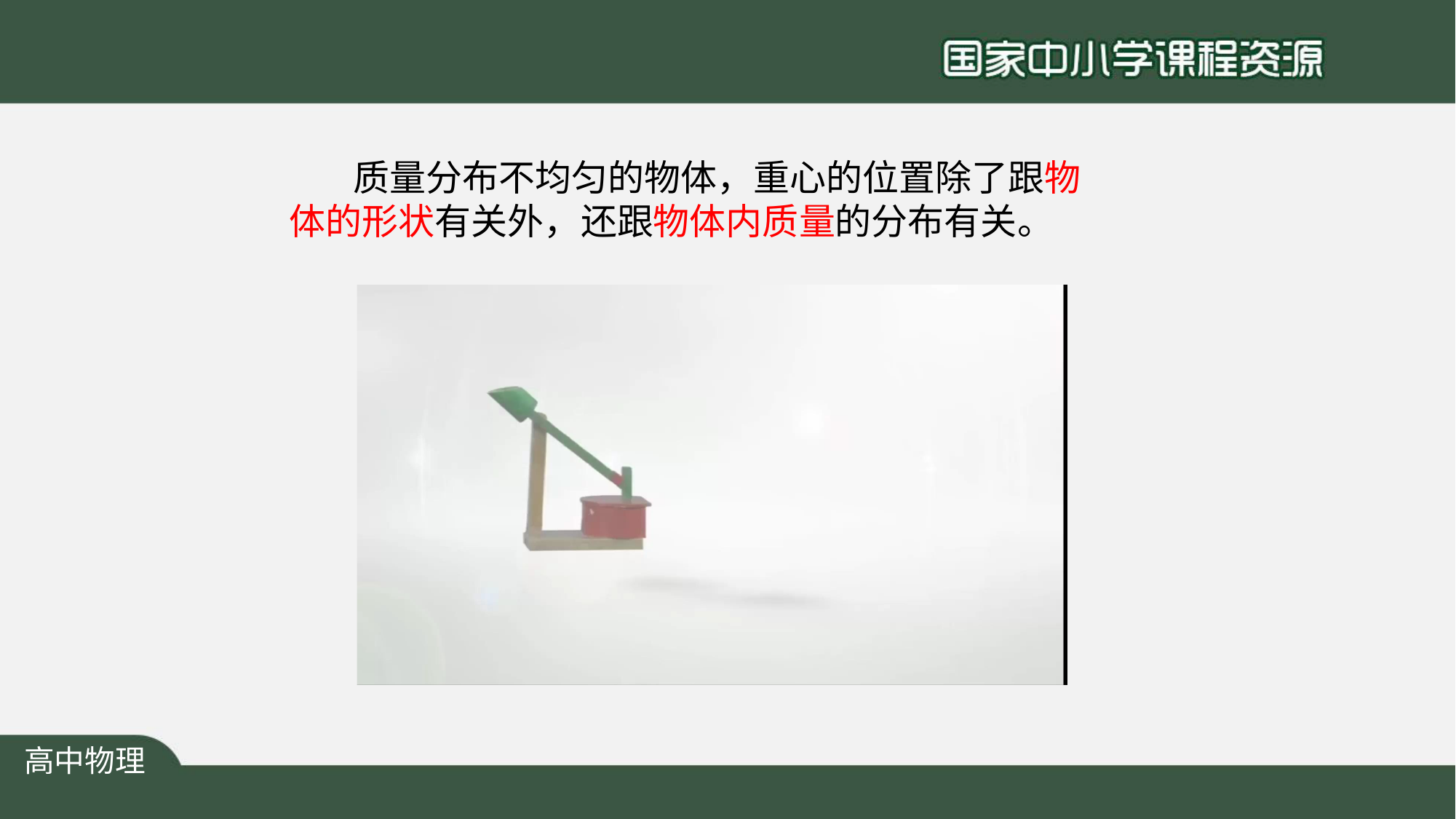

# 质量分布不均匀的物体，重心的位置除了跟物 体的形状有关外，还跟物体内质量的分布有关。

高中物理